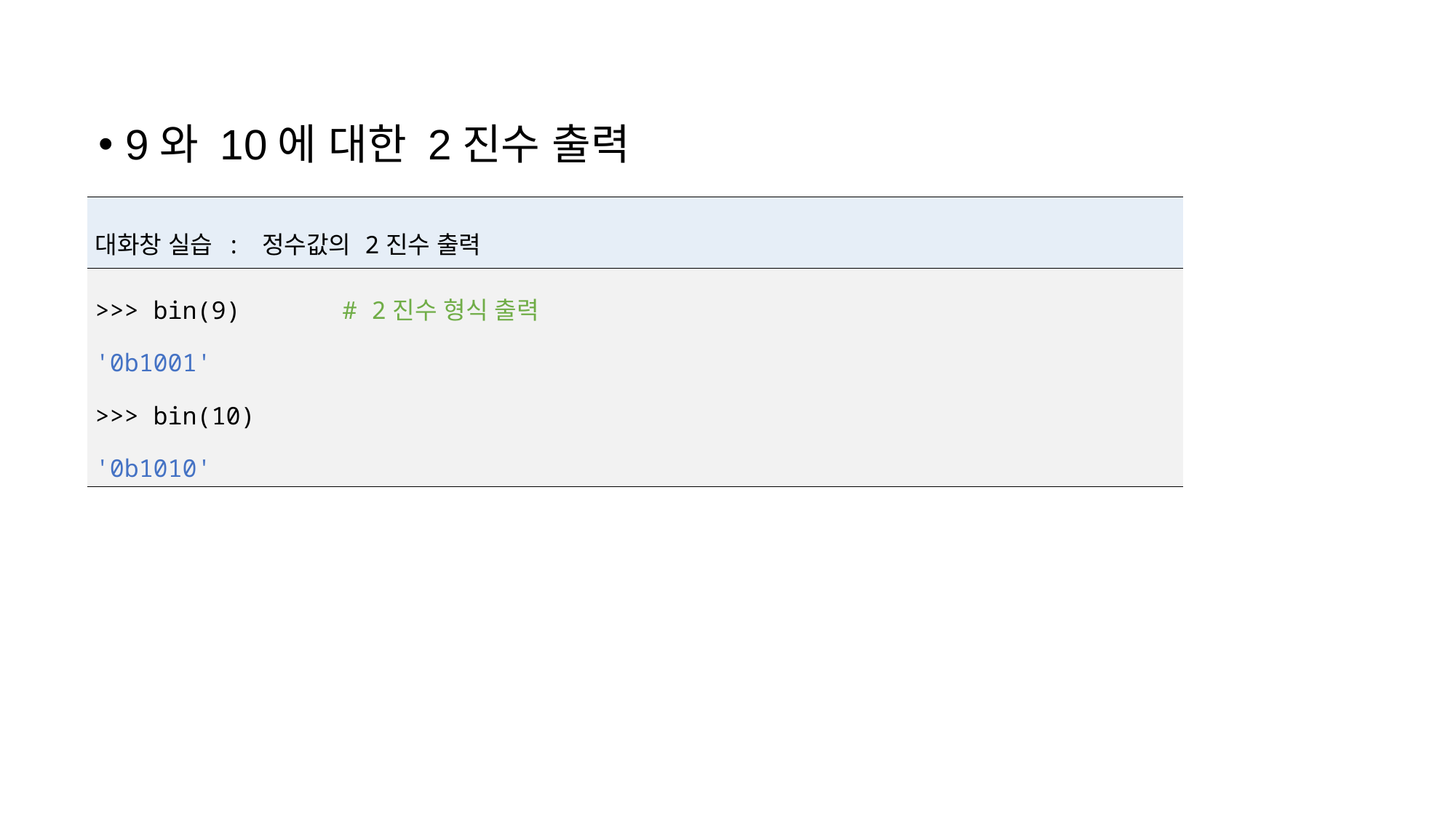

9와 10에 대한 2진수 출력

| 대화창 실습 : 정수값의 2진수 출력 |
| --- |
| >>> bin(9) # 2진수 형식 출력 '0b1001' >>> bin(10) '0b1010' |